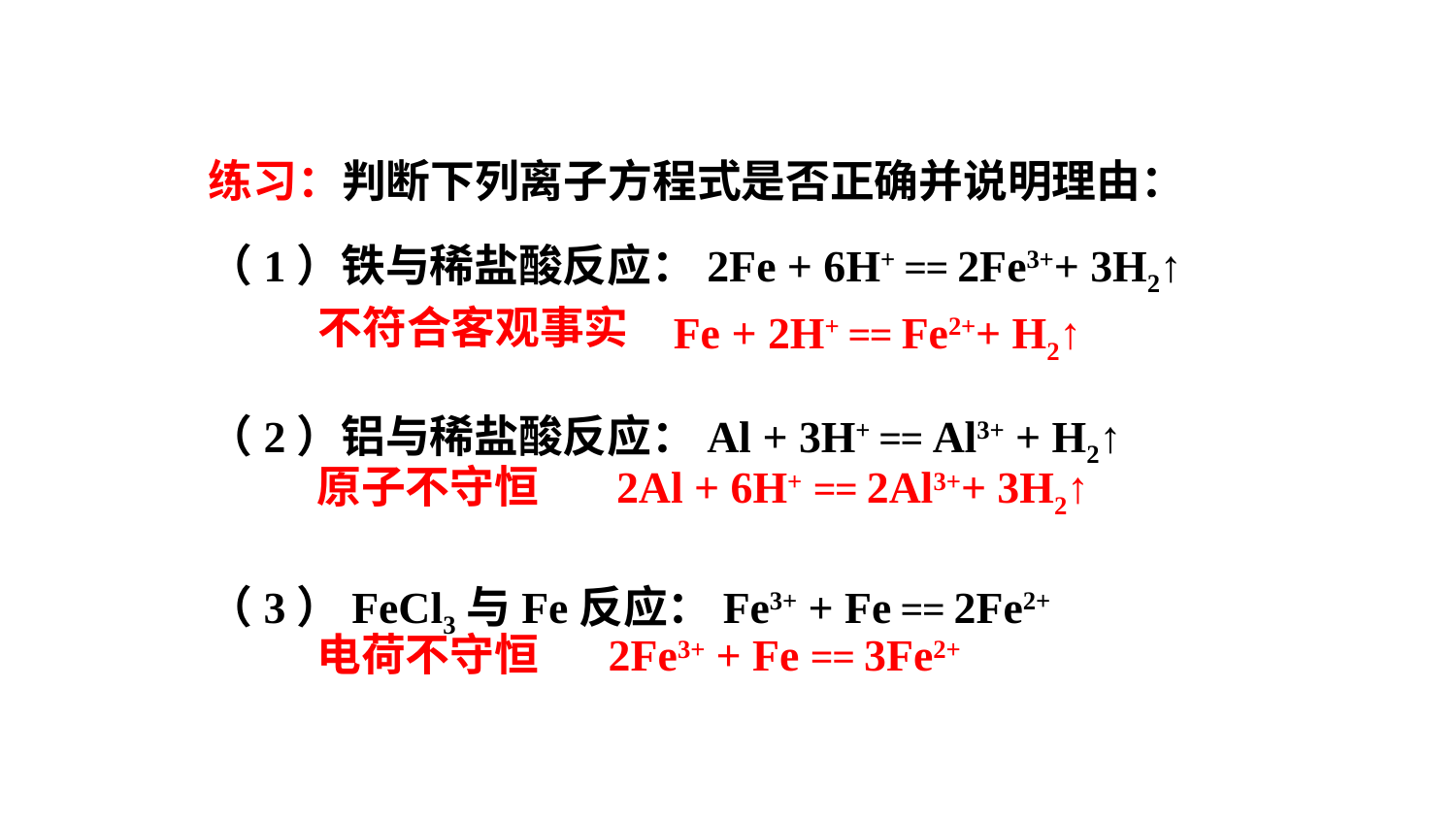

练习：判断下列离子方程式是否正确并说明理由：
（1）铁与稀盐酸反应：2Fe + 6H+ == 2Fe3++ 3H2↑

（2）铝与稀盐酸反应：Al + 3H+ == Al3+ + H2↑

（3）FeCl3与Fe反应：Fe3+ + Fe == 2Fe2+

不符合客观事实
Fe + 2H+ == Fe2++ H2↑
原子不守恒
2Al + 6H+ == 2Al3++ 3H2↑
电荷不守恒
2Fe3+ + Fe == 3Fe2+